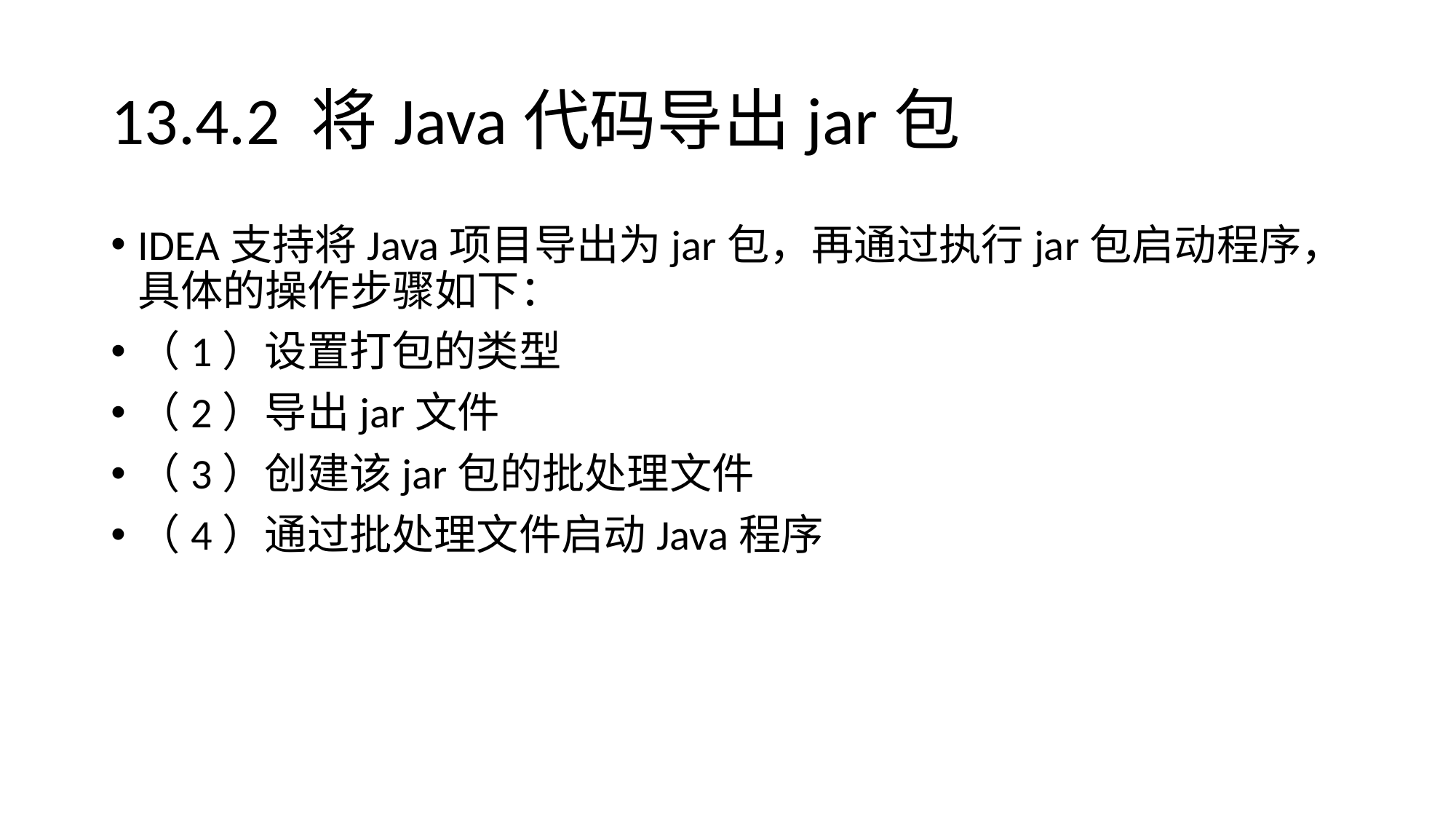

# 13.4.2 将Java代码导出jar包
IDEA支持将Java项目导出为jar包，再通过执行jar包启动程序，具体的操作步骤如下：
（1）设置打包的类型
（2）导出jar文件
（3）创建该jar包的批处理文件
（4）通过批处理文件启动Java程序